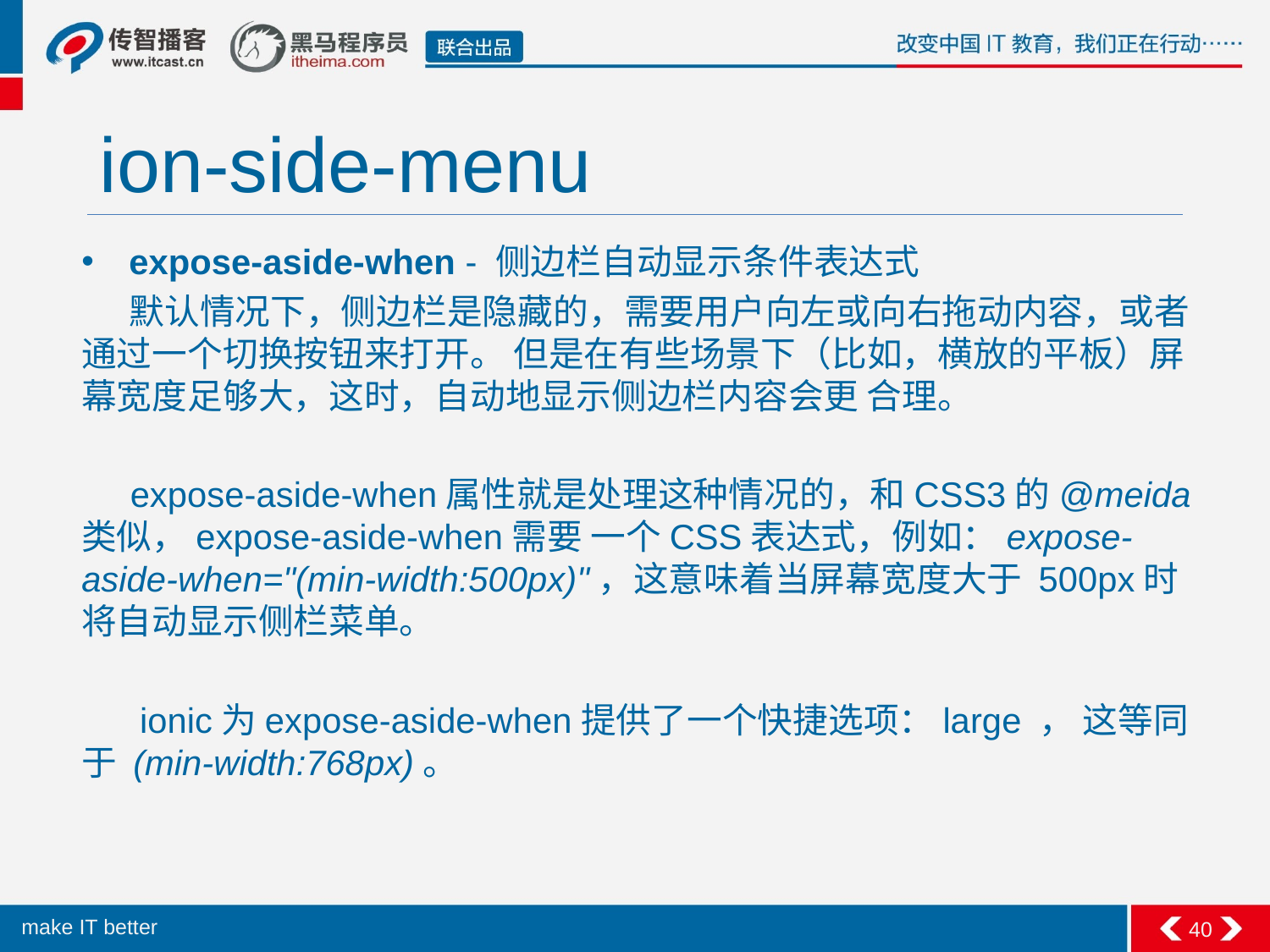

# ion-side-menu
expose-aside-when - 侧边栏自动显示条件表达式
     默认情况下，侧边栏是隐藏的，需要用户向左或向右拖动内容，或者通过一个切换按钮来打开。 但是在有些场景下（比如，横放的平板）屏幕宽度足够大，这时，自动地显示侧边栏内容会更 合理。

     expose-aside-when属性就是处理这种情况的，和CSS3的@meida类似，expose-aside-when需要 一个CSS表达式，例如：expose-aside-when="(min-width:500px)"，这意味着当屏幕宽度大于 500px时将自动显示侧栏菜单。

      ionic为expose-aside-when提供了一个快捷选项：large ， 这等同于 (min-width:768px)。

40

make IT better